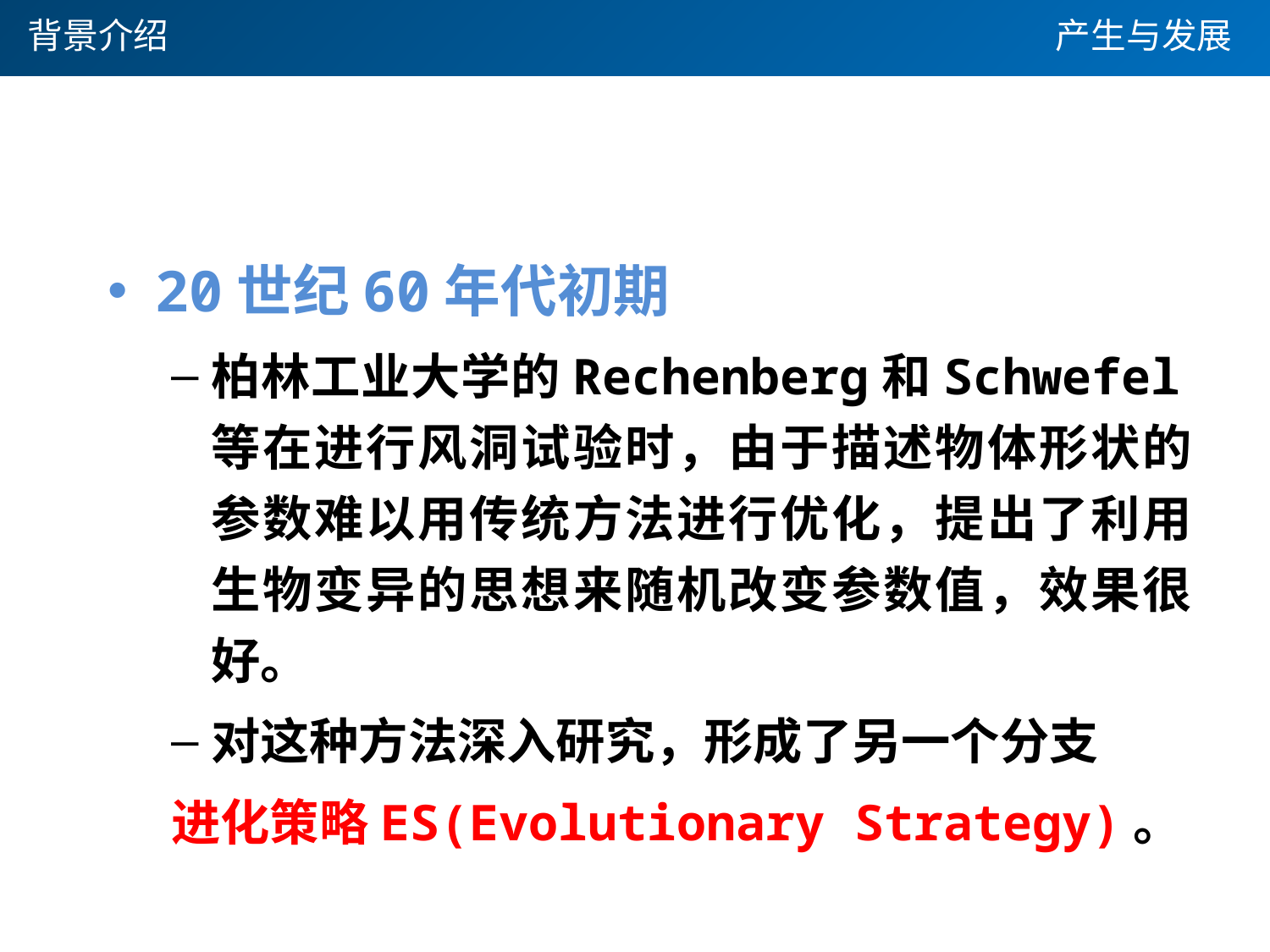

背景介绍
产生与发展
20世纪60年代初期
柏林工业大学的Rechenberg和Schwefel等在进行风洞试验时，由于描述物体形状的参数难以用传统方法进行优化，提出了利用生物变异的思想来随机改变参数值，效果很好。
对这种方法深入研究，形成了另一个分支
进化策略ES(Evolutionary Strategy)。
11